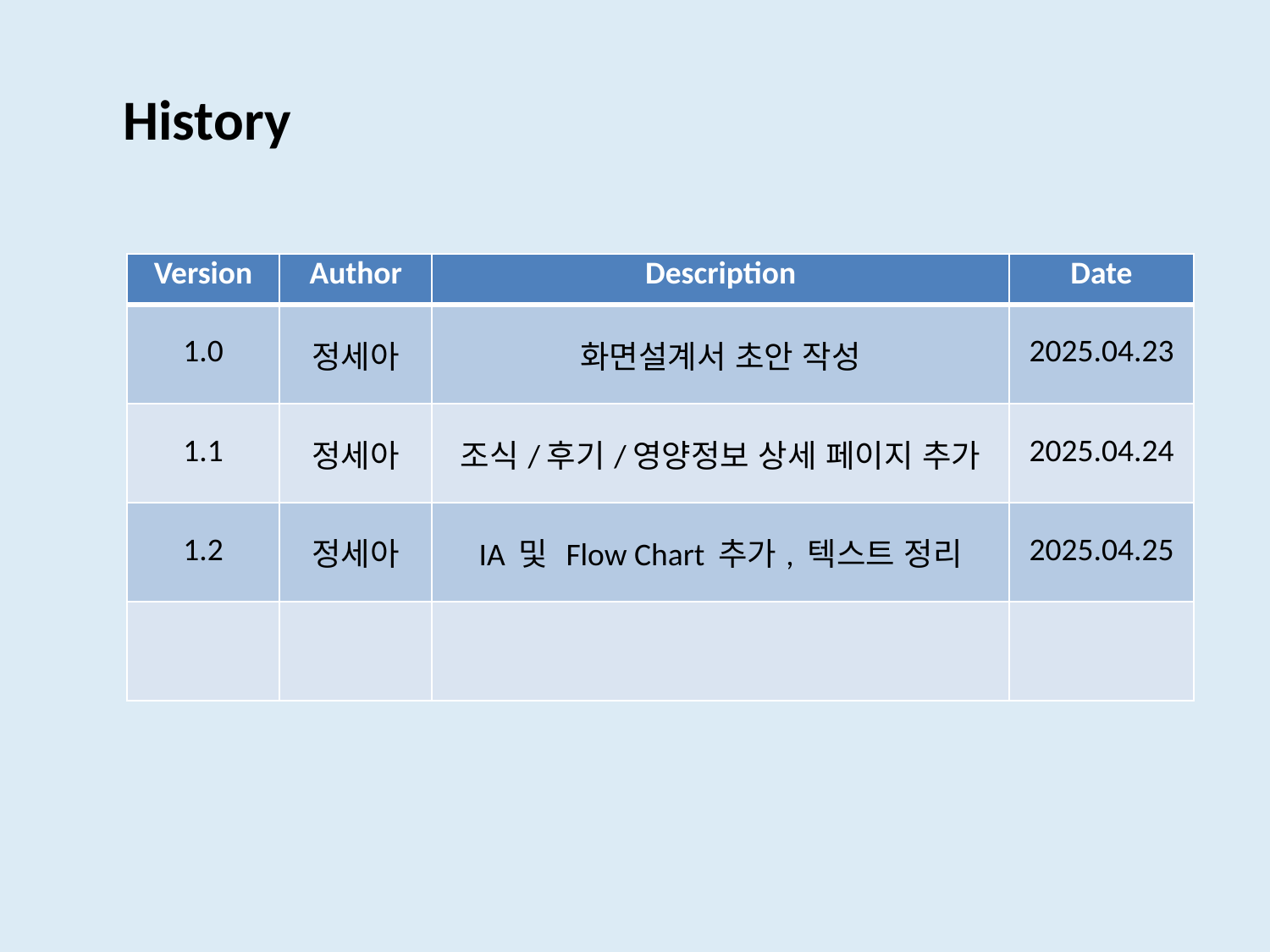

# History

| Version | Author | Description | Date |
| --- | --- | --- | --- |
| 1.0 | 정세아 | 화면설계서 초안 작성 | 2025.04.23 |
| 1.1 | 정세아 | 조식/후기/영양정보 상세 페이지 추가 | 2025.04.24 |
| 1.2 | 정세아 | IA 및 Flow Chart 추가, 텍스트 정리 | 2025.04.25 |
|  |  |  |  |